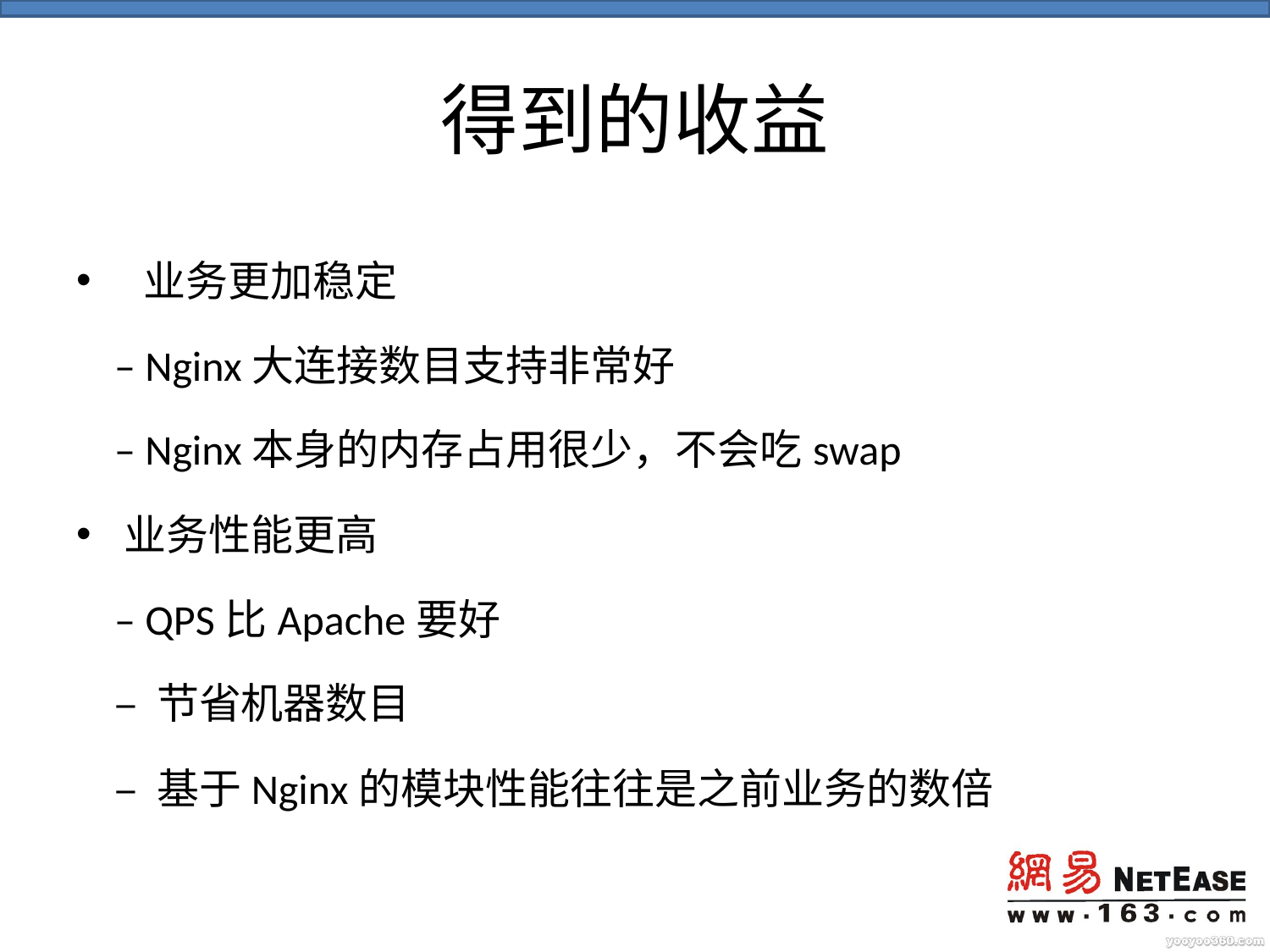

# 得到的收益
 业务更加稳定
    – Nginx大连接数目支持非常好
    – Nginx本身的内存占用很少，不会吃swap
业务性能更高
    – QPS比Apache要好
    – 节省机器数目
    – 基于Nginx的模块性能往往是之前业务的数倍